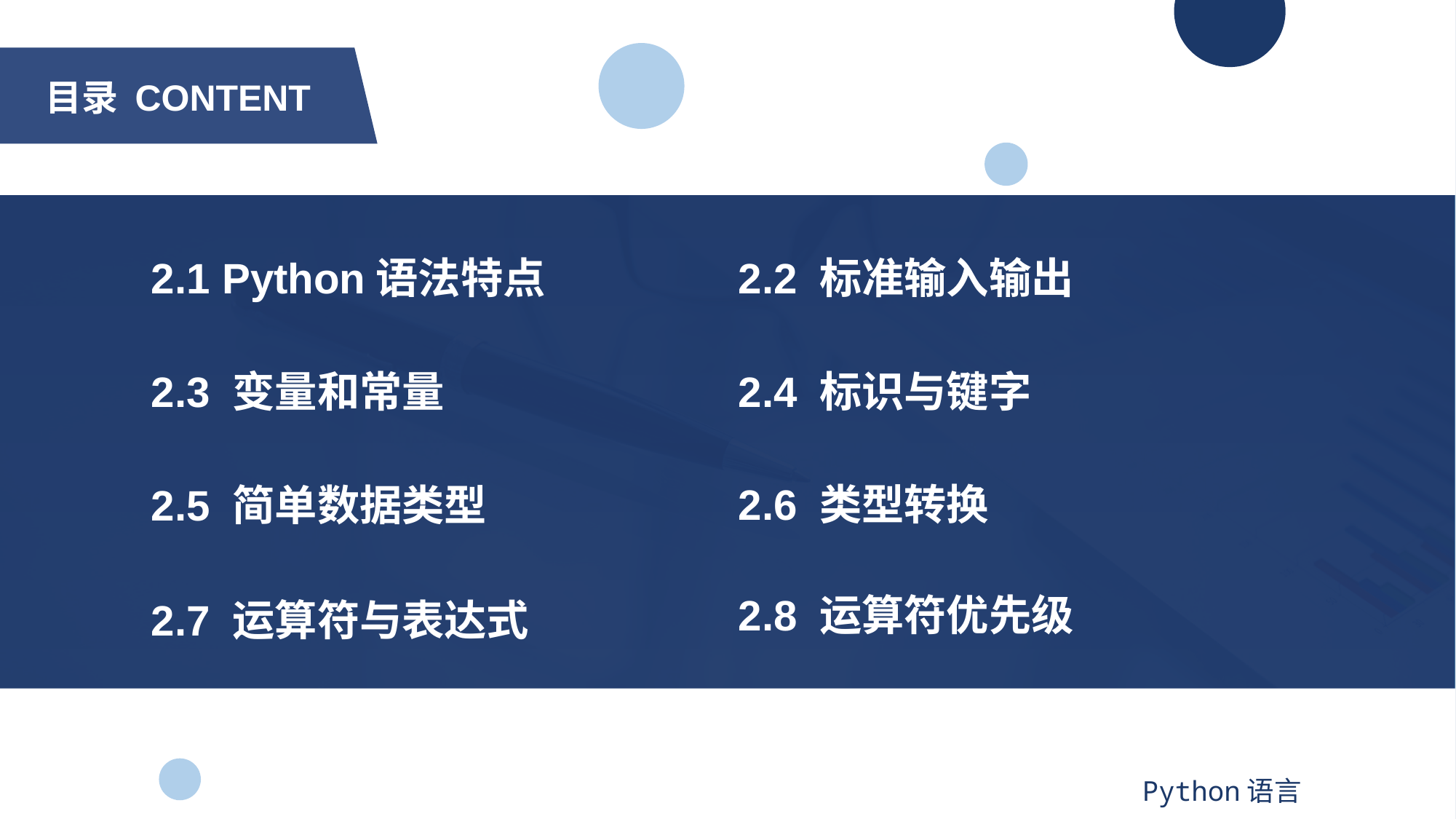

# 目录 CONTENT
2.1 Python语法特点
2.2 标准输入输出
2.3 变量和常量
2.4 标识与键字
2.6 类型转换
2.5 简单数据类型
2.8 运算符优先级
2.7 运算符与表达式